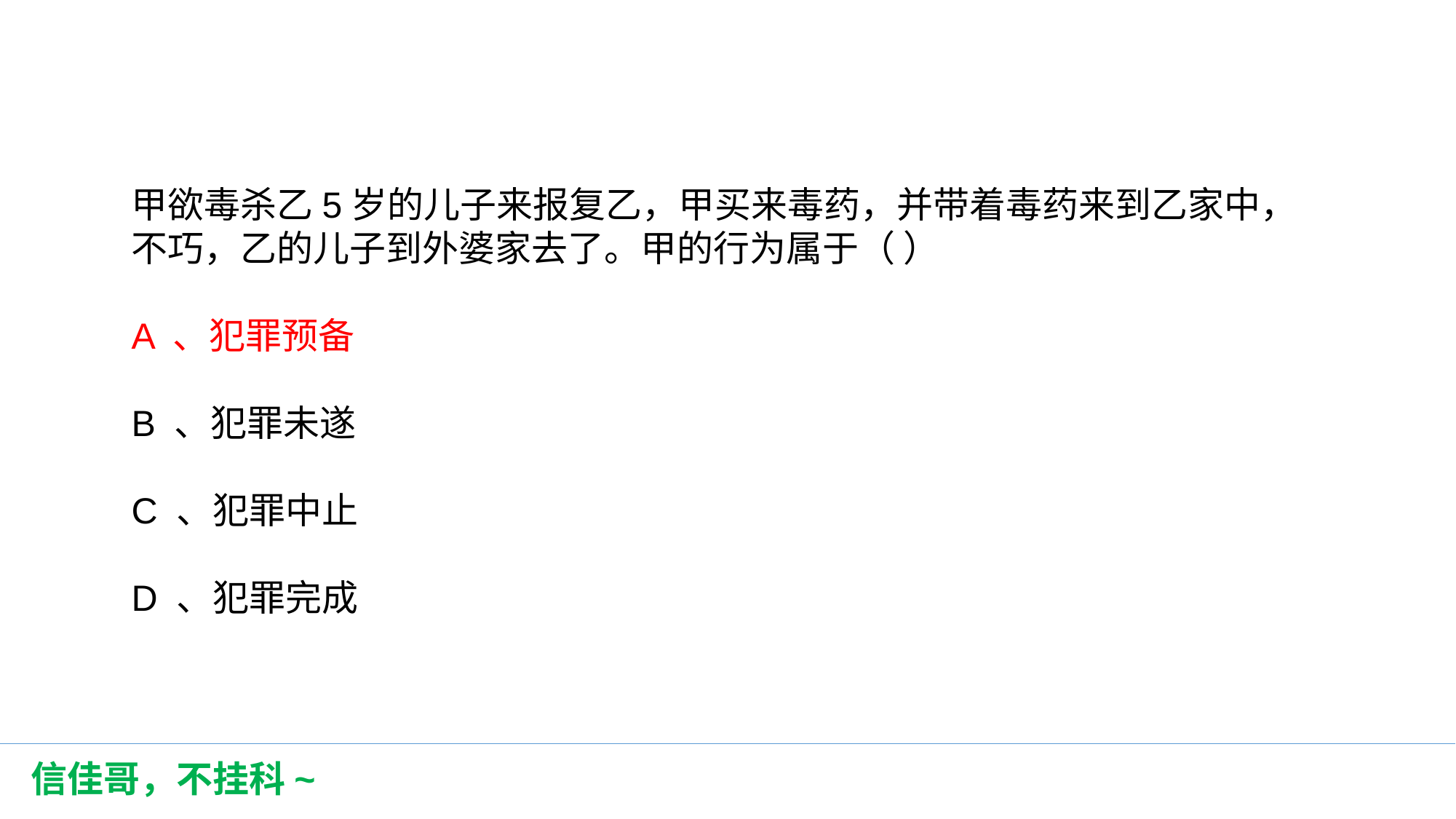

甲欲毒杀乙5岁的儿子来报复乙，甲买来毒药，并带着毒药来到乙家中，不巧，乙的儿子到外婆家去了。甲的行为属于（ ）

A 、犯罪预备

B 、犯罪未遂

C 、犯罪中止

D 、犯罪完成